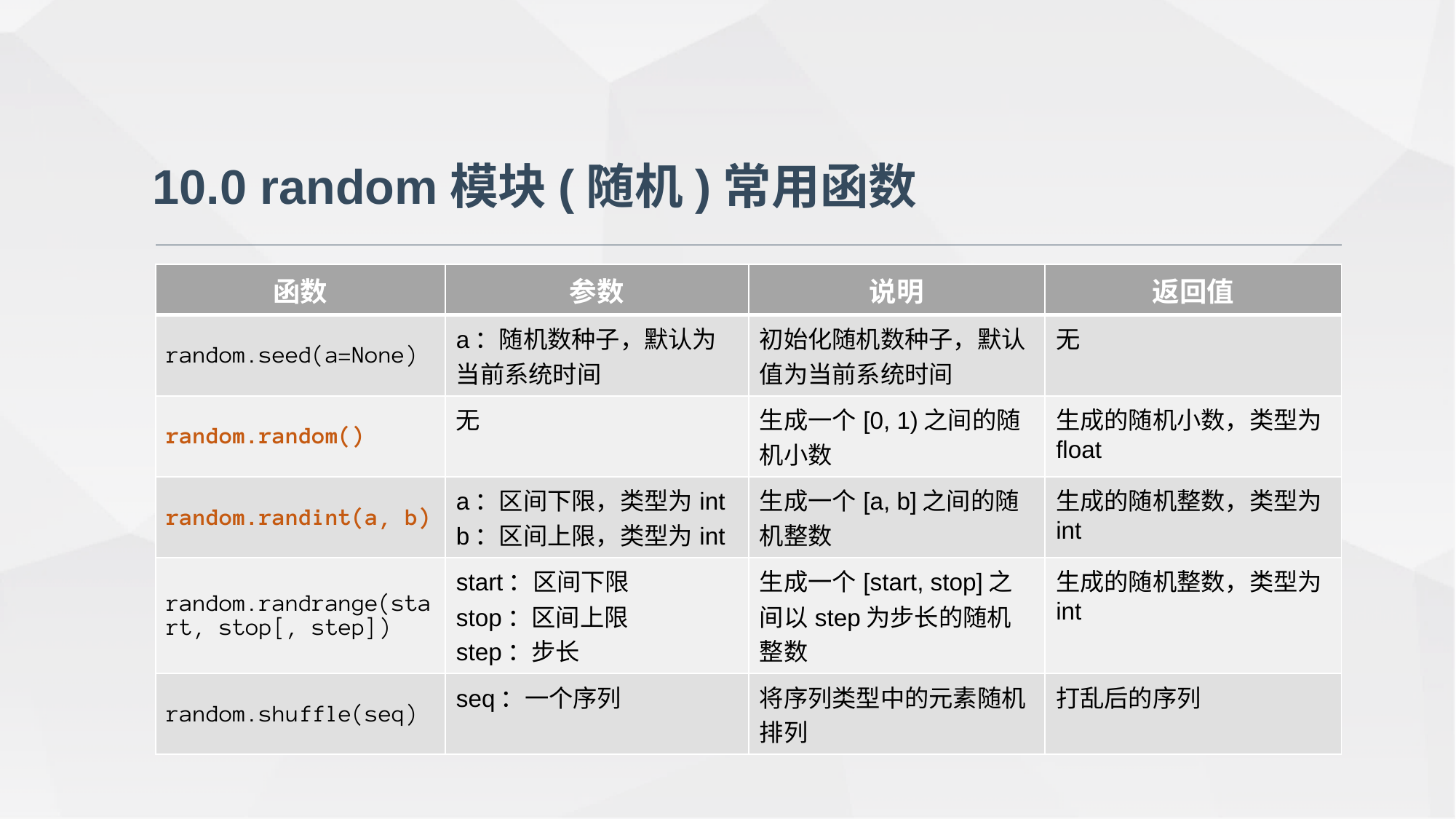

10.0 random模块(随机)常用函数
| 函数 | 参数 | 说明 | 返回值 |
| --- | --- | --- | --- |
| random.seed(a=None) | a：随机数种子，默认为当前系统时间 | 初始化随机数种子，默认值为当前系统时间 | 无 |
| random.random() | 无 | 生成一个[0, 1)之间的随机小数 | 生成的随机小数，类型为float |
| random.randint(a, b) | a：区间下限，类型为int b：区间上限，类型为int | 生成一个[a, b]之间的随机整数 | 生成的随机整数，类型为int |
| random.randrange(start, stop[, step]) | start：区间下限 stop：区间上限 step：步长 | 生成一个[start, stop]之间以step为步长的随机整数 | 生成的随机整数，类型为int |
| random.shuffle(seq) | seq：一个序列 | 将序列类型中的元素随机排列 | 打乱后的序列 |